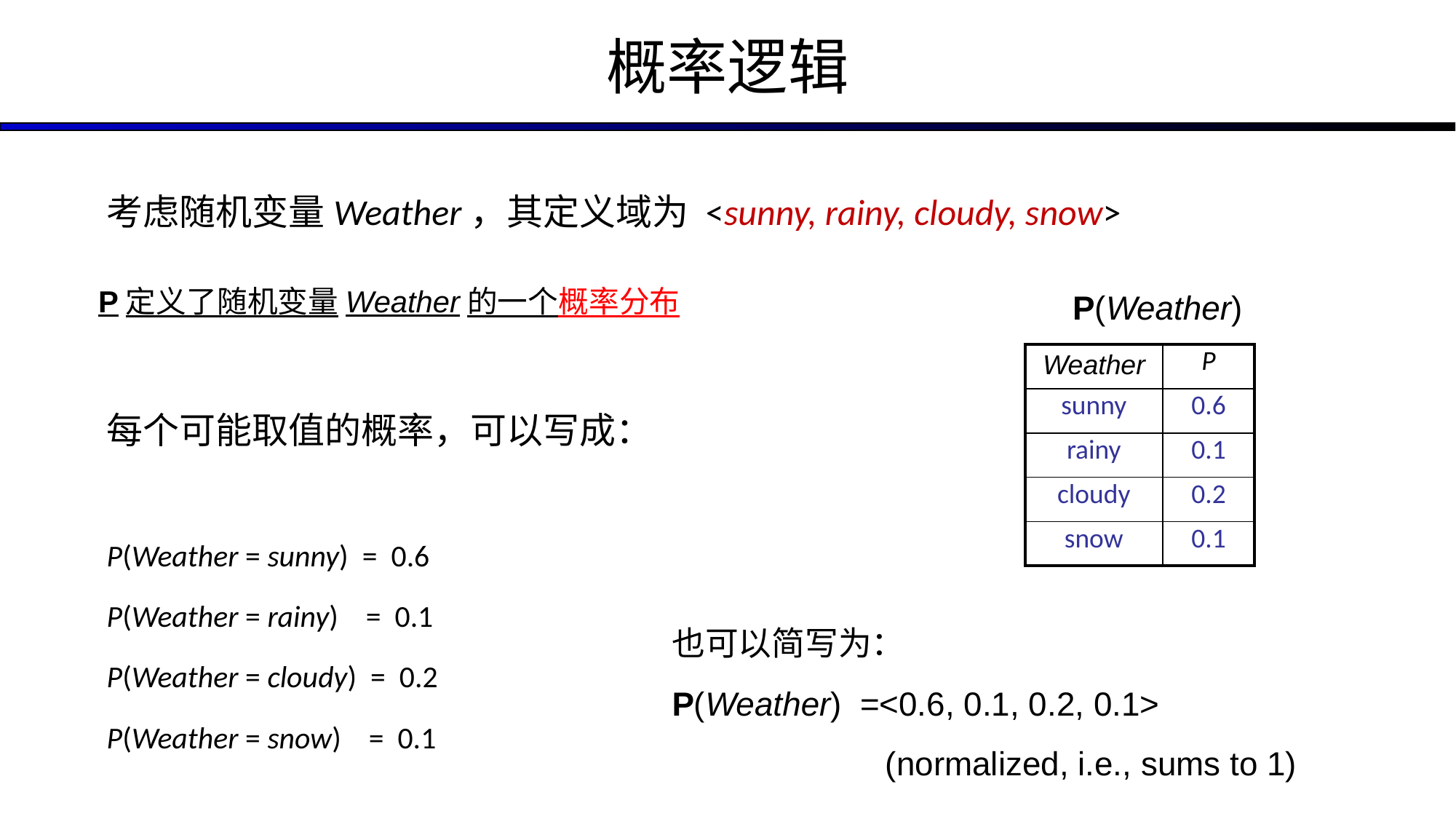

# 概率逻辑
考虑随机变量Weather，其定义域为 <sunny, rainy, cloudy, snow>

每个可能取值的概率，可以写成：

P(Weather = sunny)  =  0.6
P(Weather = rainy)    =  0.1
P(Weather = cloudy)  =  0.2
P(Weather = snow)    =  0.1
P定义了随机变量Weather的一个概率分布
P(Weather)
| Weather | P |
| --- | --- |
| sunny | 0.6 |
| rainy | 0.1 |
| cloudy | 0.2 |
| snow | 0.1 |
也可以简写为：
P(Weather)  =<0.6, 0.1, 0.2, 0.1>
                       (normalized, i.e., sums to 1)